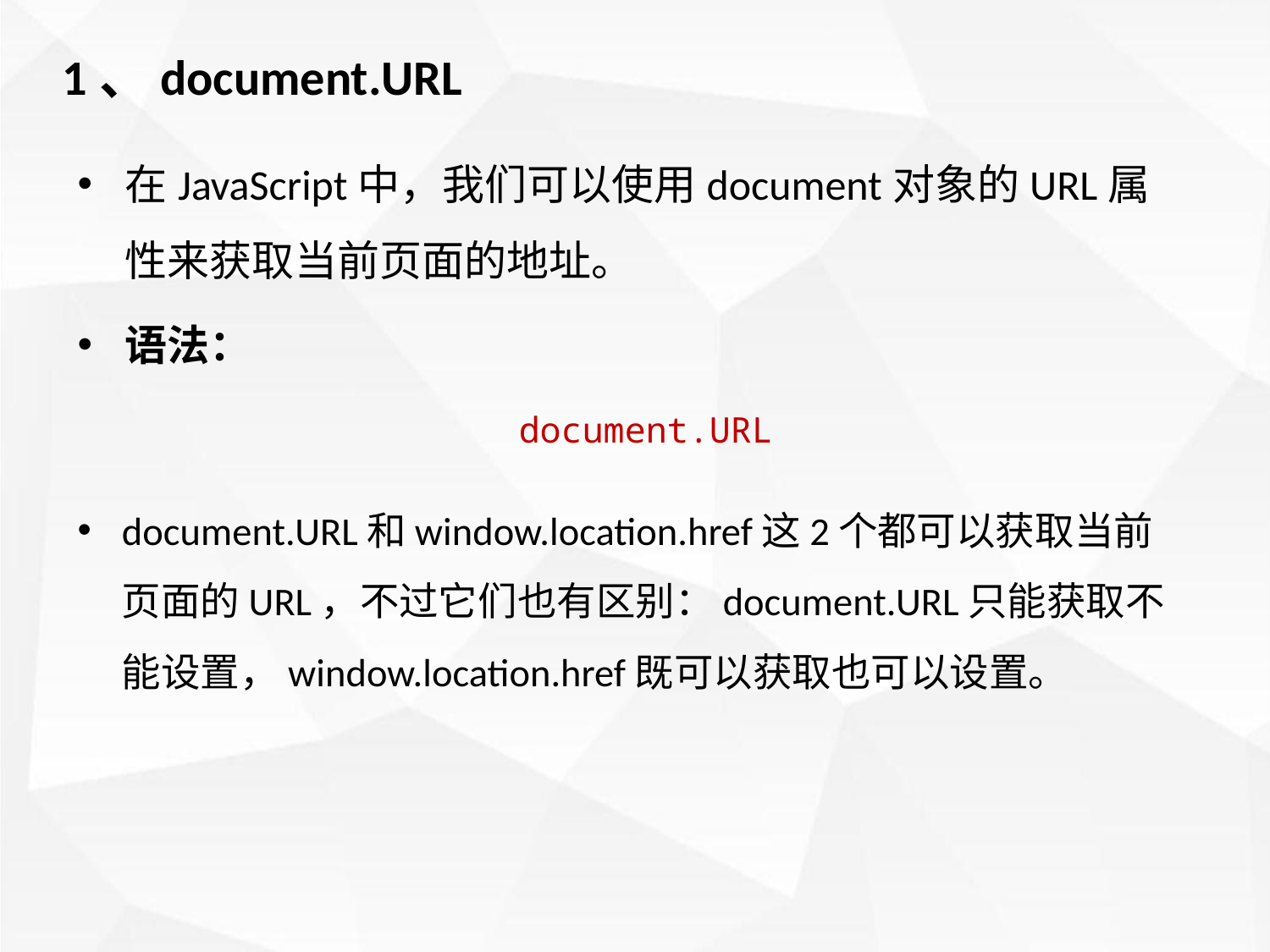

1、document.URL
在JavaScript中，我们可以使用document对象的URL属性来获取当前页面的地址。
语法：
document.URL
document.URL和window.location.href这2个都可以获取当前页面的URL，不过它们也有区别：document.URL只能获取不能设置，window.location.href既可以获取也可以设置。